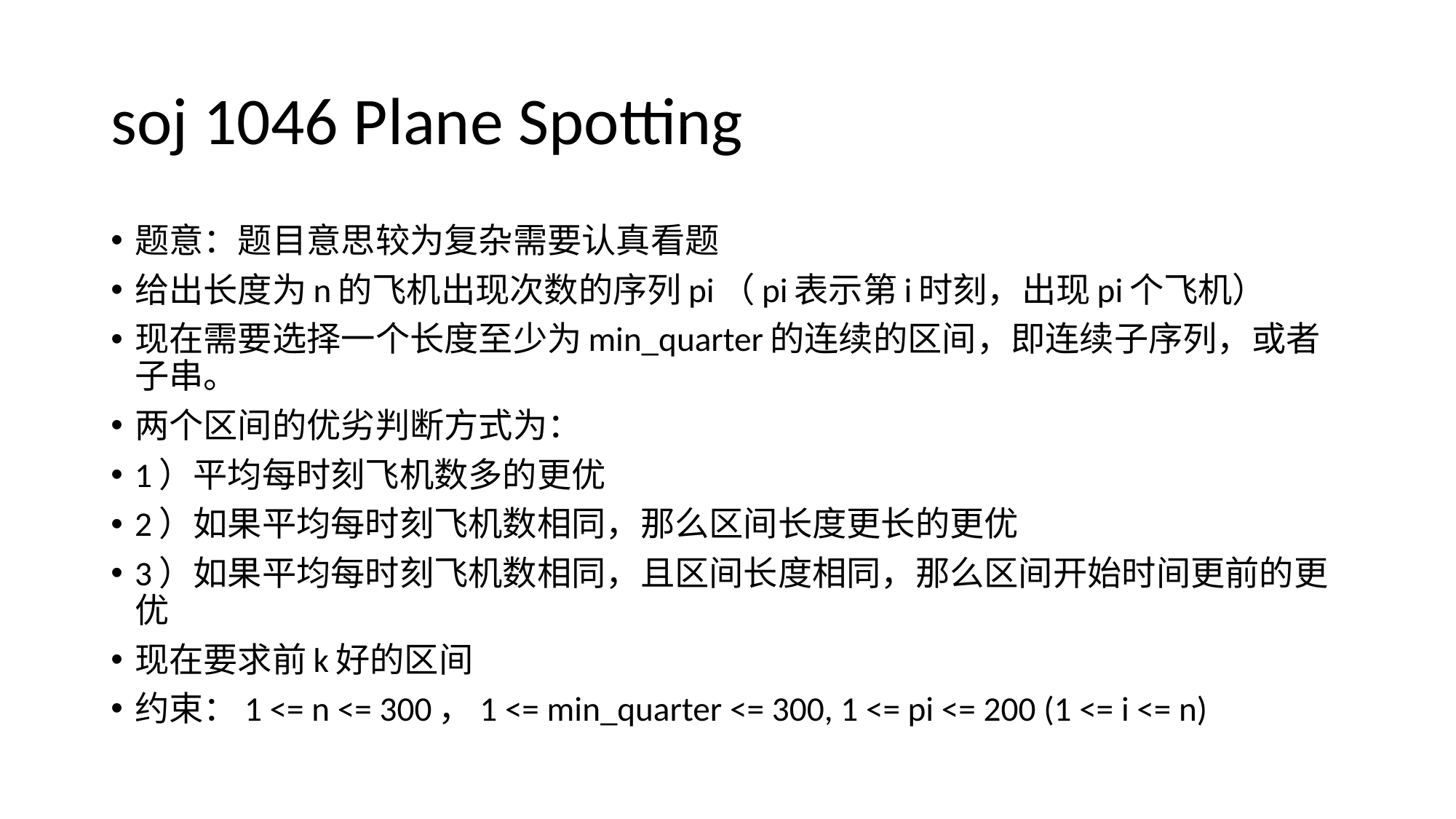

# soj 1046 Plane Spotting
题意：题目意思较为复杂需要认真看题
给出长度为n的飞机出现次数的序列pi（pi表示第i时刻，出现pi个飞机）
现在需要选择一个长度至少为min_quarter的连续的区间，即连续子序列，或者子串。
两个区间的优劣判断方式为：
1）平均每时刻飞机数多的更优
2）如果平均每时刻飞机数相同，那么区间长度更长的更优
3）如果平均每时刻飞机数相同，且区间长度相同，那么区间开始时间更前的更优
现在要求前k好的区间
约束：1 <= n <= 300，1 <= min_quarter <= 300, 1 <= pi <= 200 (1 <= i <= n)